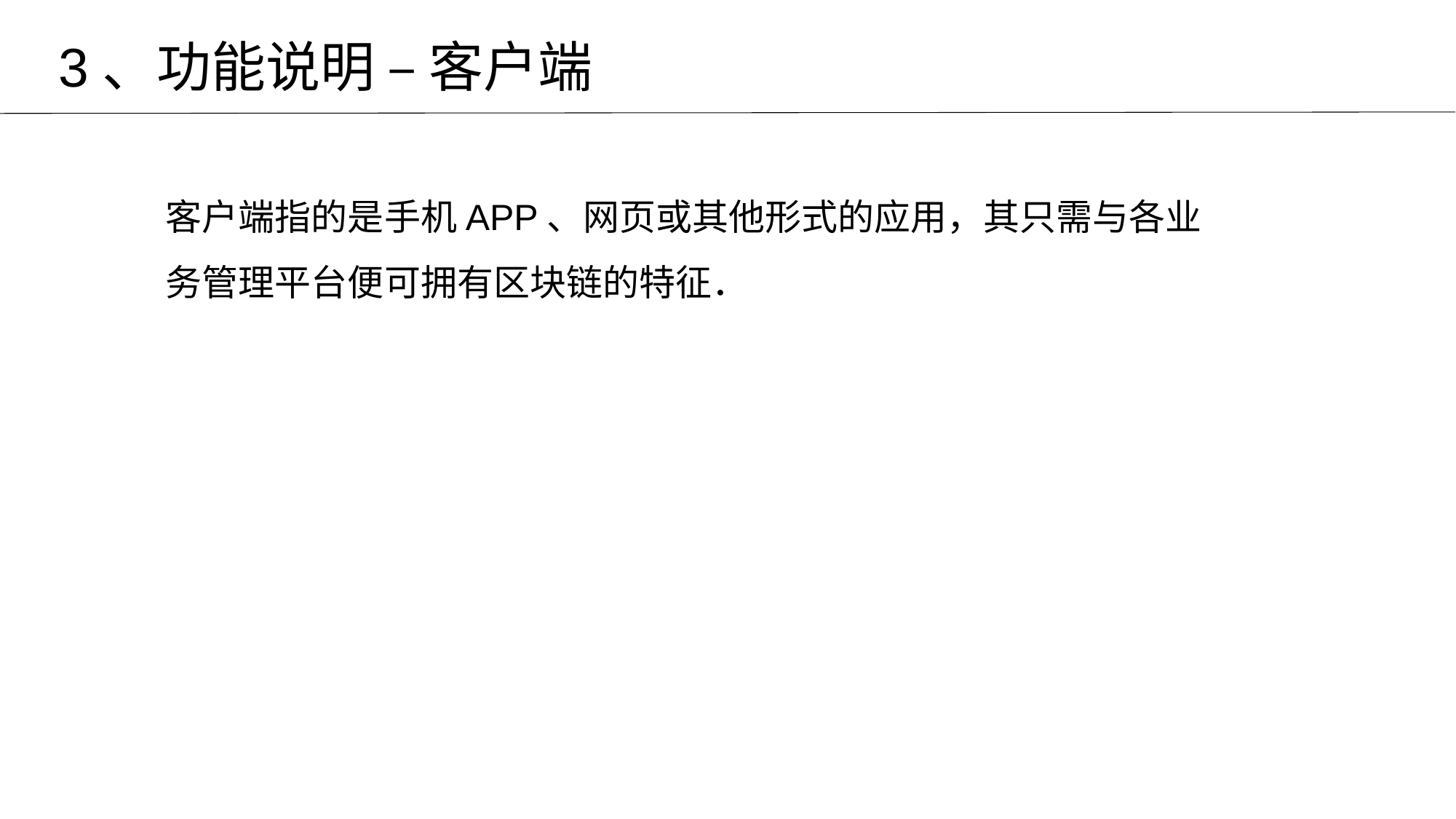

3、功能说明 – 客户端
# 客户端指的是手机APP、网页或其他形式的应用，其只需与各业务管理平台便可拥有区块链的特征．